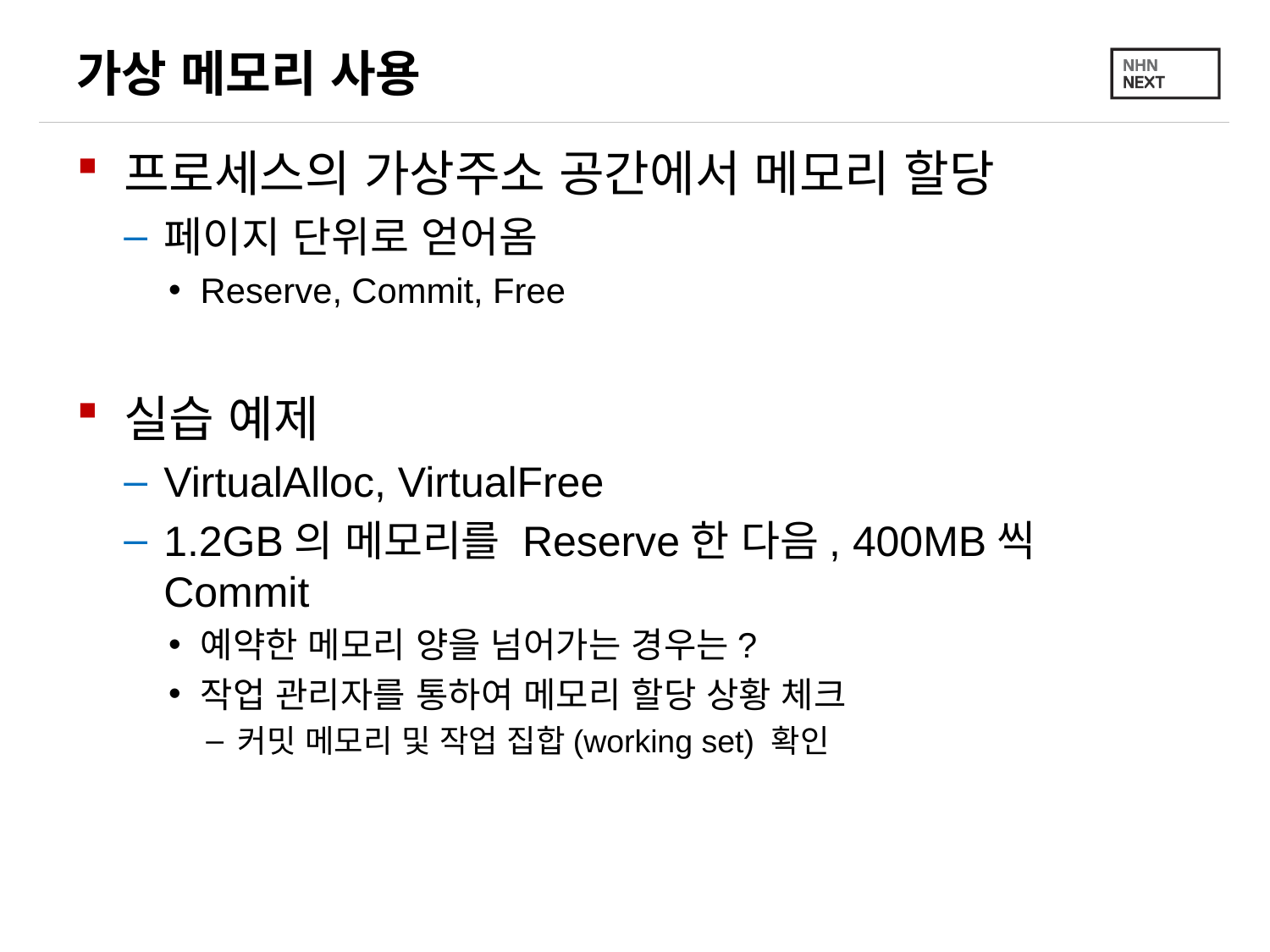

# 가상 메모리 사용
프로세스의 가상주소 공간에서 메모리 할당
페이지 단위로 얻어옴
Reserve, Commit, Free

실습 예제
VirtualAlloc, VirtualFree
1.2GB의 메모리를 Reserve한 다음, 400MB씩 Commit
예약한 메모리 양을 넘어가는 경우는?
작업 관리자를 통하여 메모리 할당 상황 체크
커밋 메모리 및 작업 집합(working set) 확인